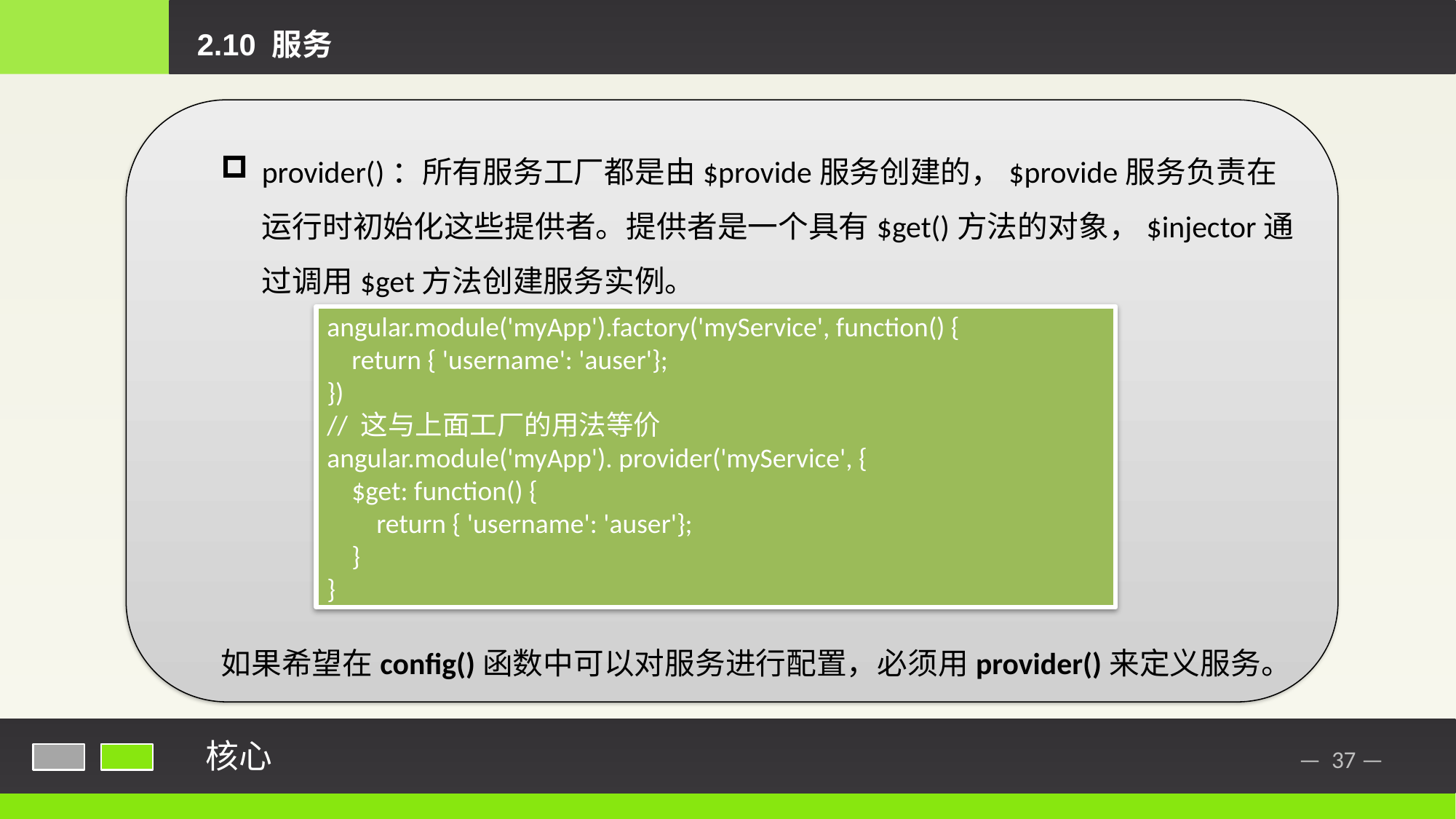

2.10 服务
provider()：所有服务工厂都是由$provide服务创建的，$provide服务负责在运行时初始化这些提供者。提供者是一个具有$get()方法的对象，$injector通过调用$get方法创建服务实例。

如果希望在config()函数中可以对服务进行配置，必须用provider()来定义服务。

angular.module('myApp').factory('myService', function() {
    return { 'username': 'auser'};
})
// 这与上面工厂的用法等价
angular.module('myApp'). provider('myService', {
    $get: function() {
        return { 'username': 'auser'};
    }
}